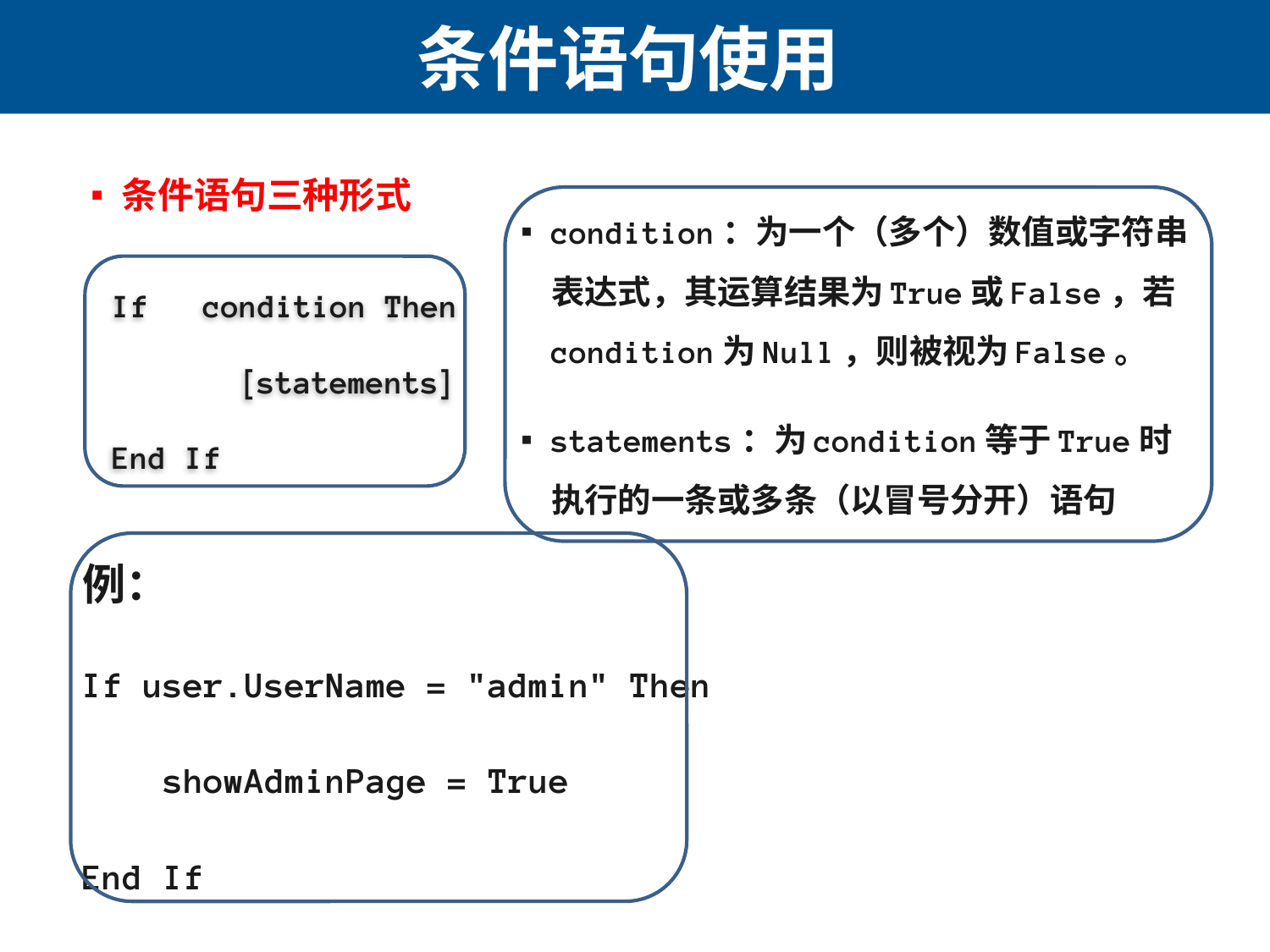

# 条件语句使用
条件语句三种形式

condition：为一个（多个）数值或字符串表达式，其运算结果为True或False，若condition为Null，则被视为False。
statements：为condition等于True时执行的一条或多条（以冒号分开）语句

If   condition Then
	[statements]
End If
例：
If user.UserName = "admin" Then
    showAdminPage = True
End If